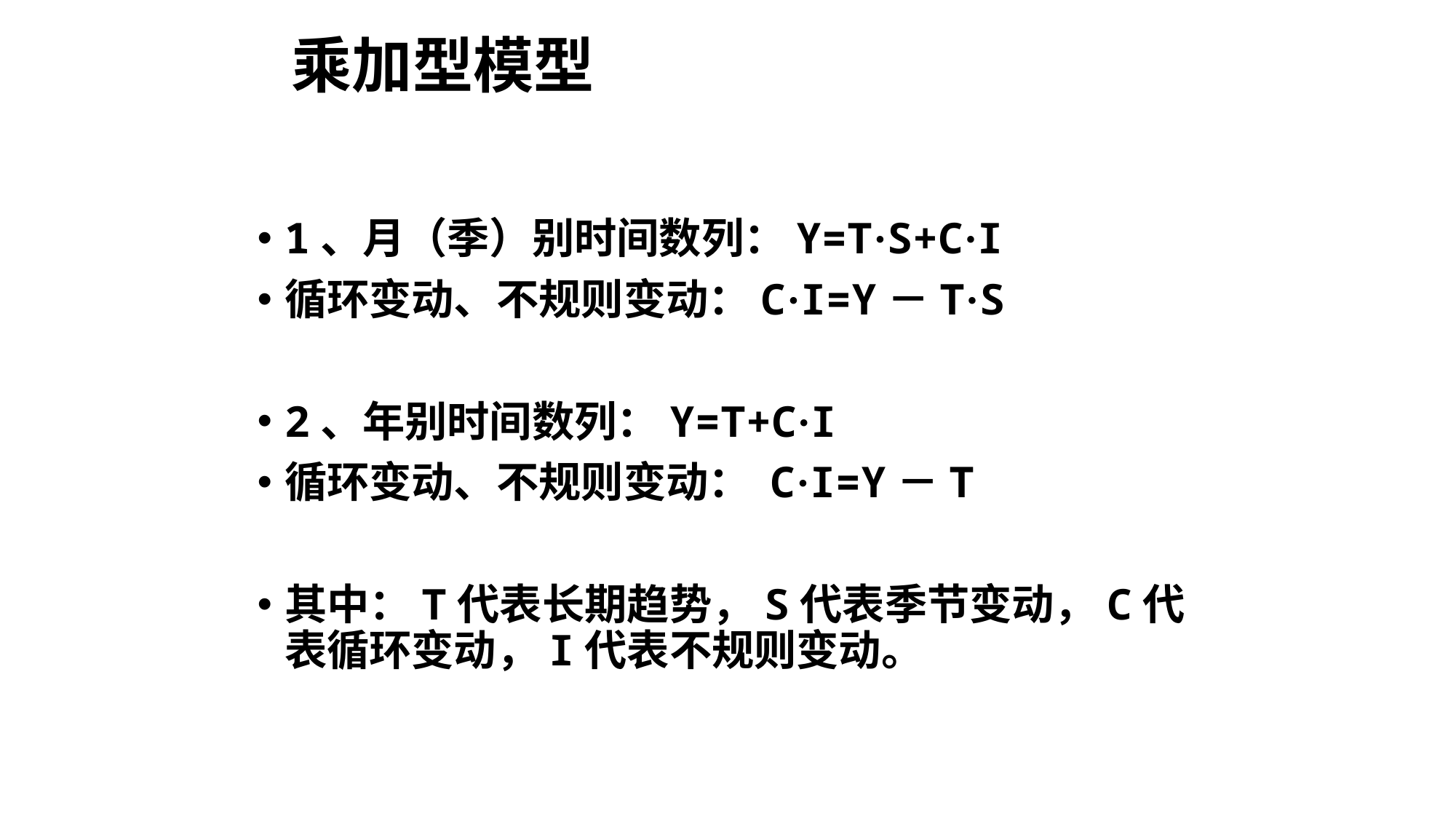

# 乘加型模型
1、月（季）别时间数列：Y=T·S+C·I
循环变动、不规则变动：C·I=Y－T·S

2、年别时间数列：Y=T+C·I
循环变动、不规则变动： C·I=Y－T

其中：T代表长期趋势，S代表季节变动，C代表循环变动，I代表不规则变动。